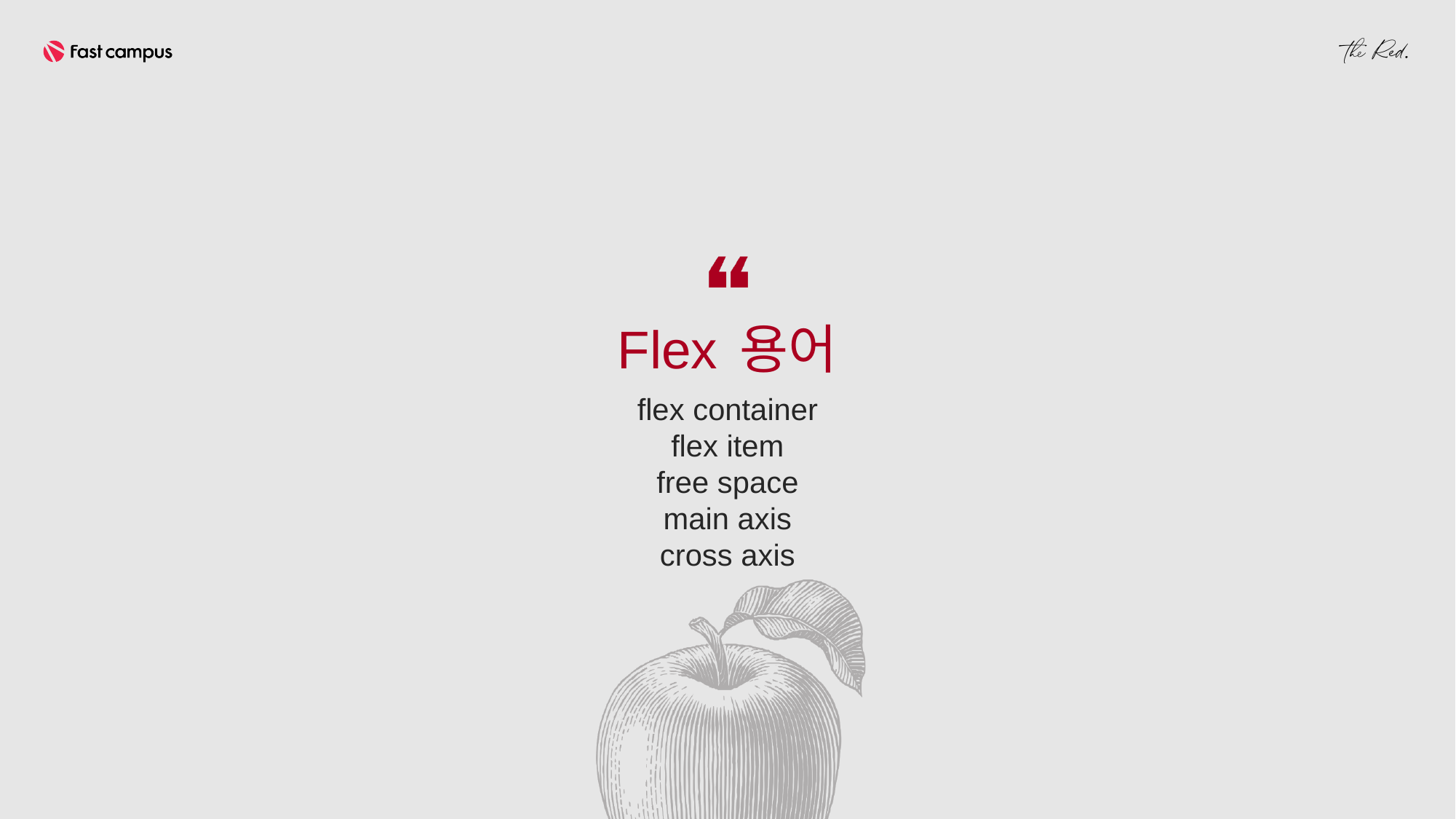

Flex 용어
flex container
flex item
free space
main axis
cross axis